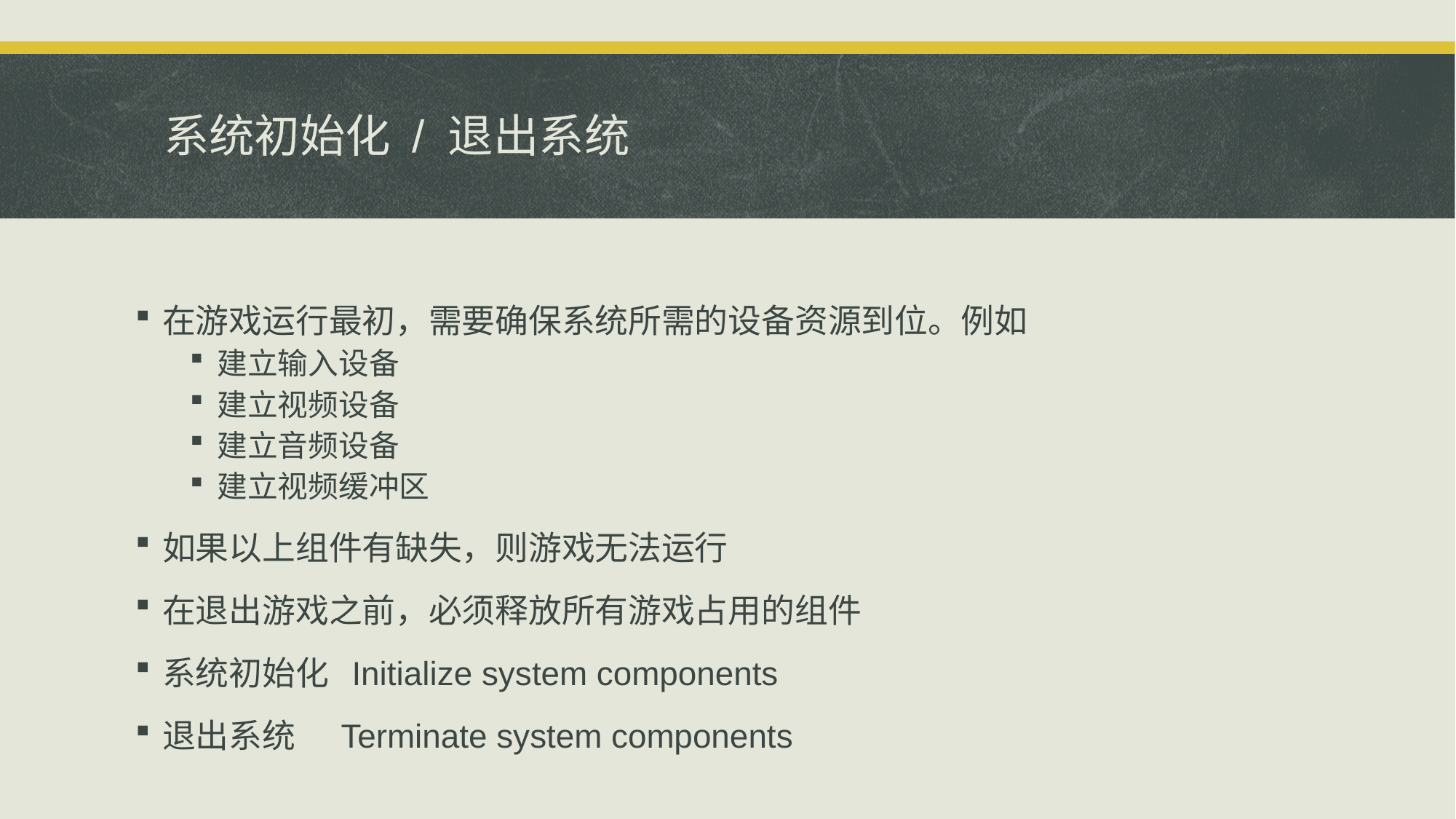

# 系统初始化 / 退出系统
在游戏运行最初，需要确保系统所需的设备资源到位。例如
建立输入设备
建立视频设备
建立音频设备
建立视频缓冲区
如果以上组件有缺失，则游戏无法运行
在退出游戏之前，必须释放所有游戏占用的组件
系统初始化  Initialize system components
退出系统     Terminate system components